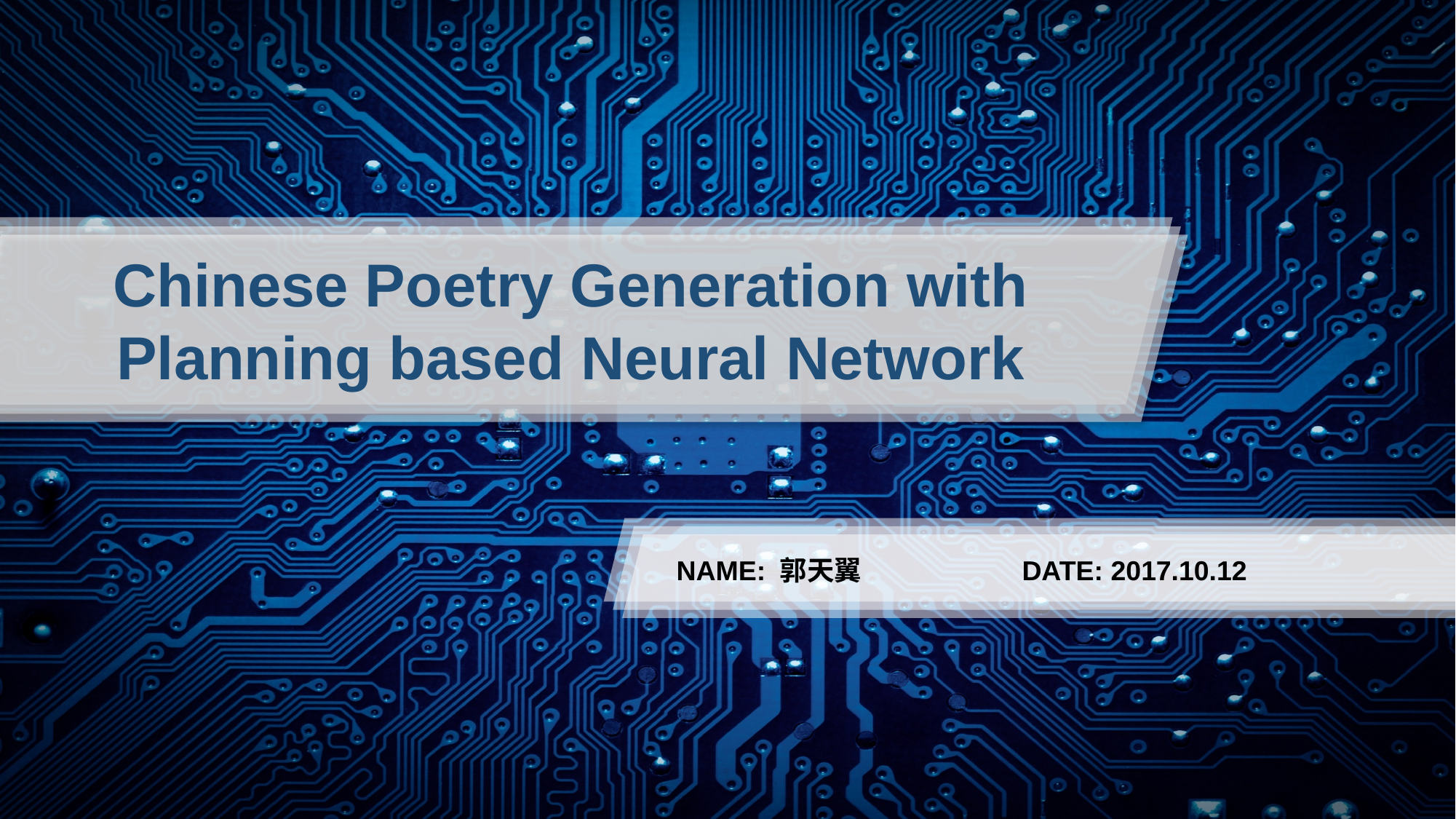

Chinese Poetry Generation with
Planning based Neural Network

NAME: 郭天翼
DATE: 2017.10.12